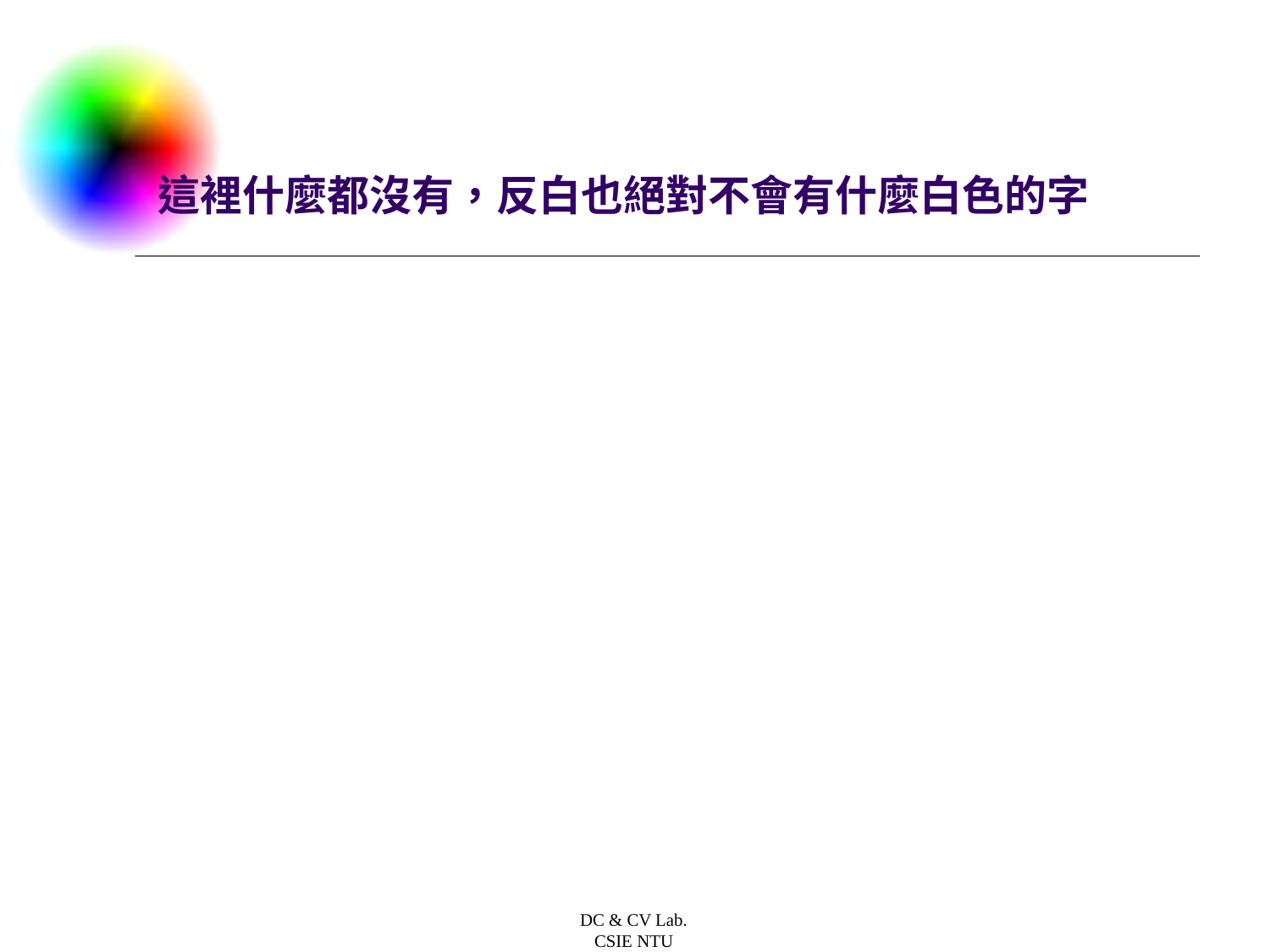

# 這裡什麼都沒有，反白也絕對不會有什麼白色的字
舉兩種connected component labeling ，以及他們的傳播方向、次數與其特色。

Signature segmentation 可以有什麼切法，舉兩種

舉出兩種你所知道的thresholding 演算法

DC & CV Lab.
CSIE NTU